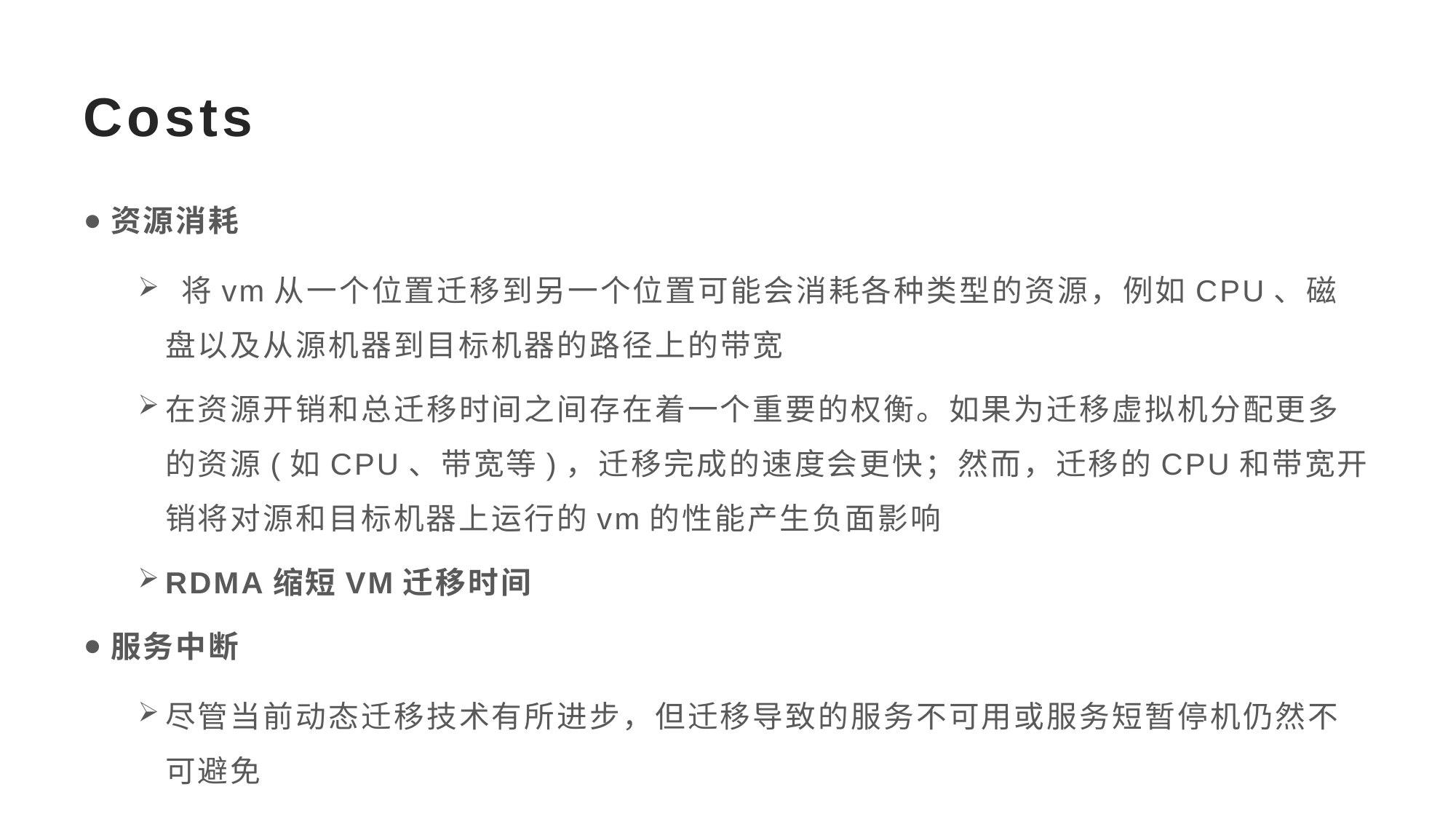

# Costs

资源消耗
 将vm从一个位置迁移到另一个位置可能会消耗各种类型的资源，例如CPU、磁盘以及从源机器到目标机器的路径上的带宽
在资源开销和总迁移时间之间存在着一个重要的权衡。如果为迁移虚拟机分配更多的资源(如CPU、带宽等)，迁移完成的速度会更快；然而，迁移的CPU和带宽开销将对源和目标机器上运行的vm的性能产生负面影响
RDMA缩短VM迁移时间
服务中断
尽管当前动态迁移技术有所进步，但迁移导致的服务不可用或服务短暂停机仍然不可避免